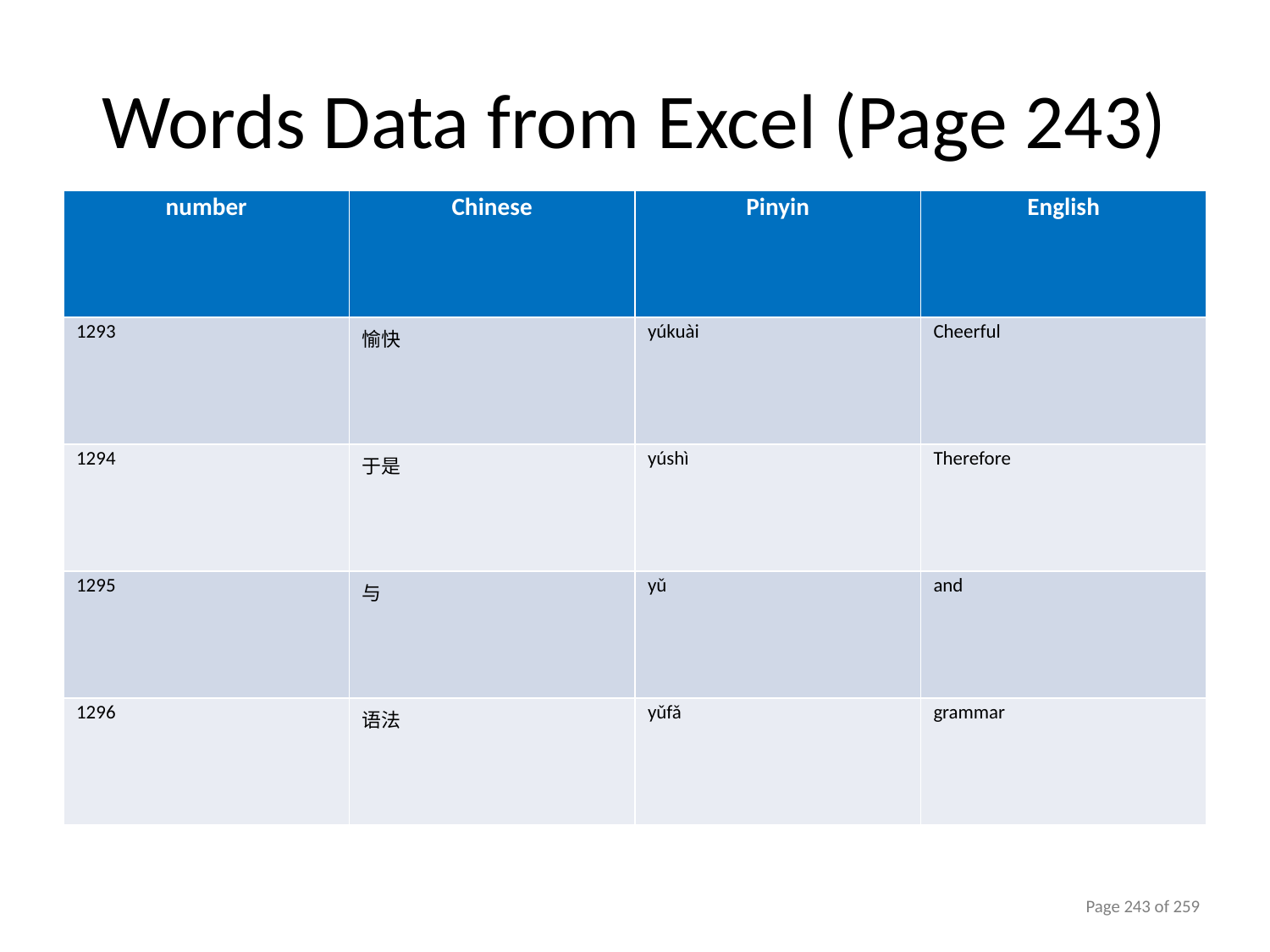

# Words Data from Excel (Page 243)
| number | Chinese | Pinyin | English |
| --- | --- | --- | --- |
| 1293 | 愉快 | yúkuài | Cheerful |
| 1294 | 于是 | yúshì | Therefore |
| 1295 | 与 | yǔ | and |
| 1296 | 语法 | yǔfǎ | grammar |

Page 243 of 259